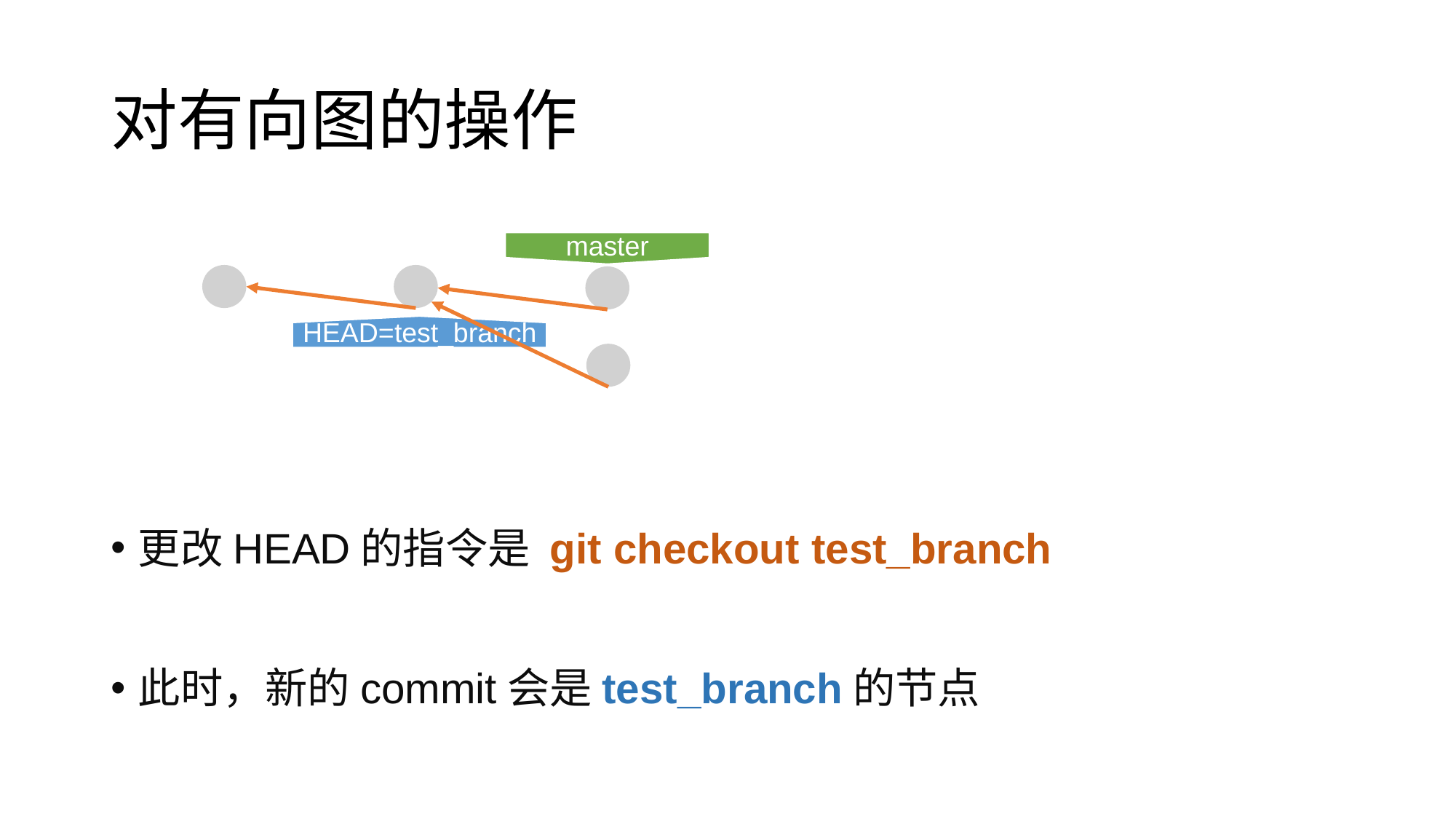

# 对有向图的操作
master

HEAD=test_branch

更改HEAD的指令是 git checkout test_branch

此时，新的commit会是test_branch的节点